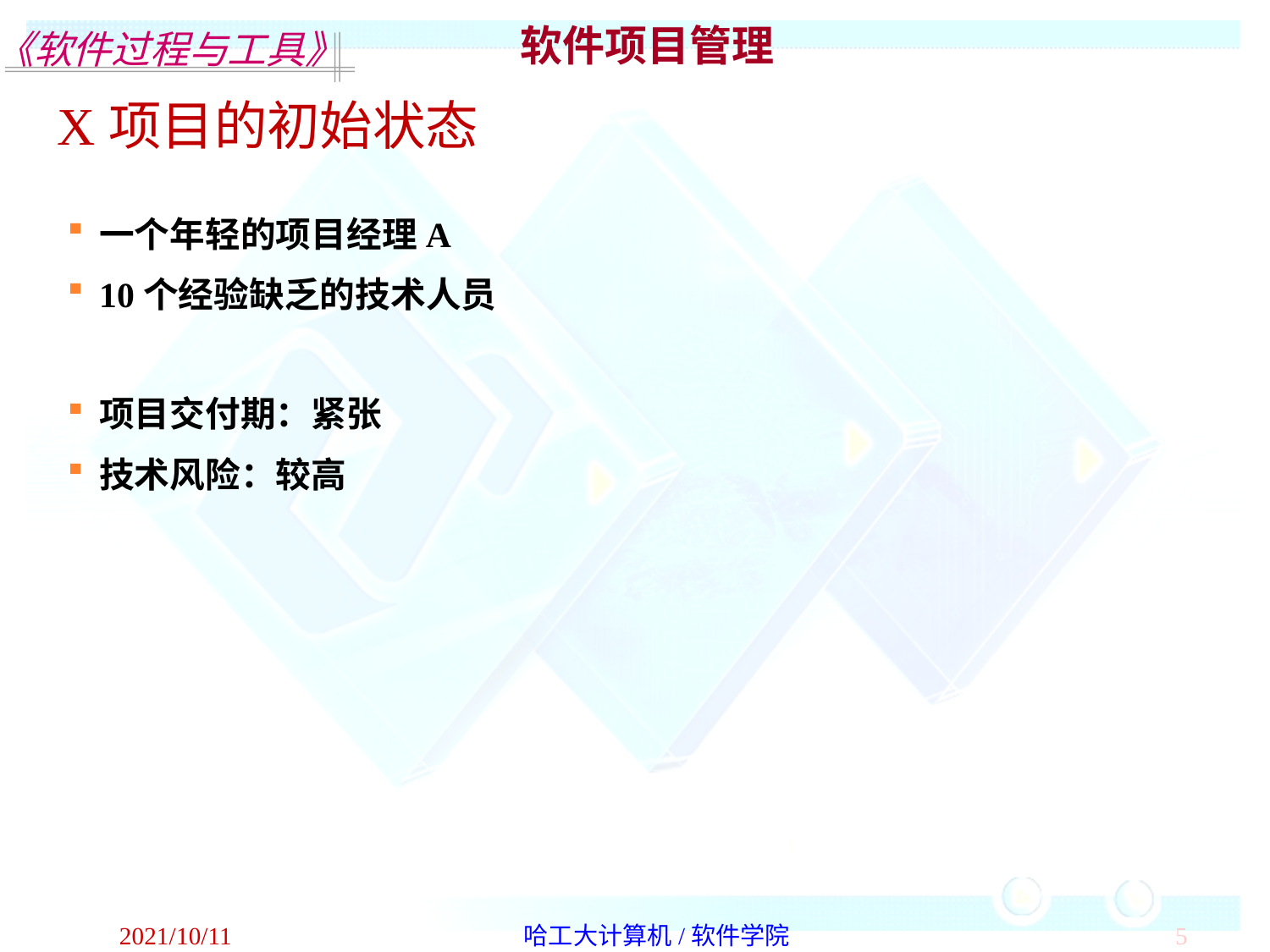

软件项目管理
X项目的初始状态
一个年轻的项目经理A
10个经验缺乏的技术人员

项目交付期：紧张
技术风险：较高